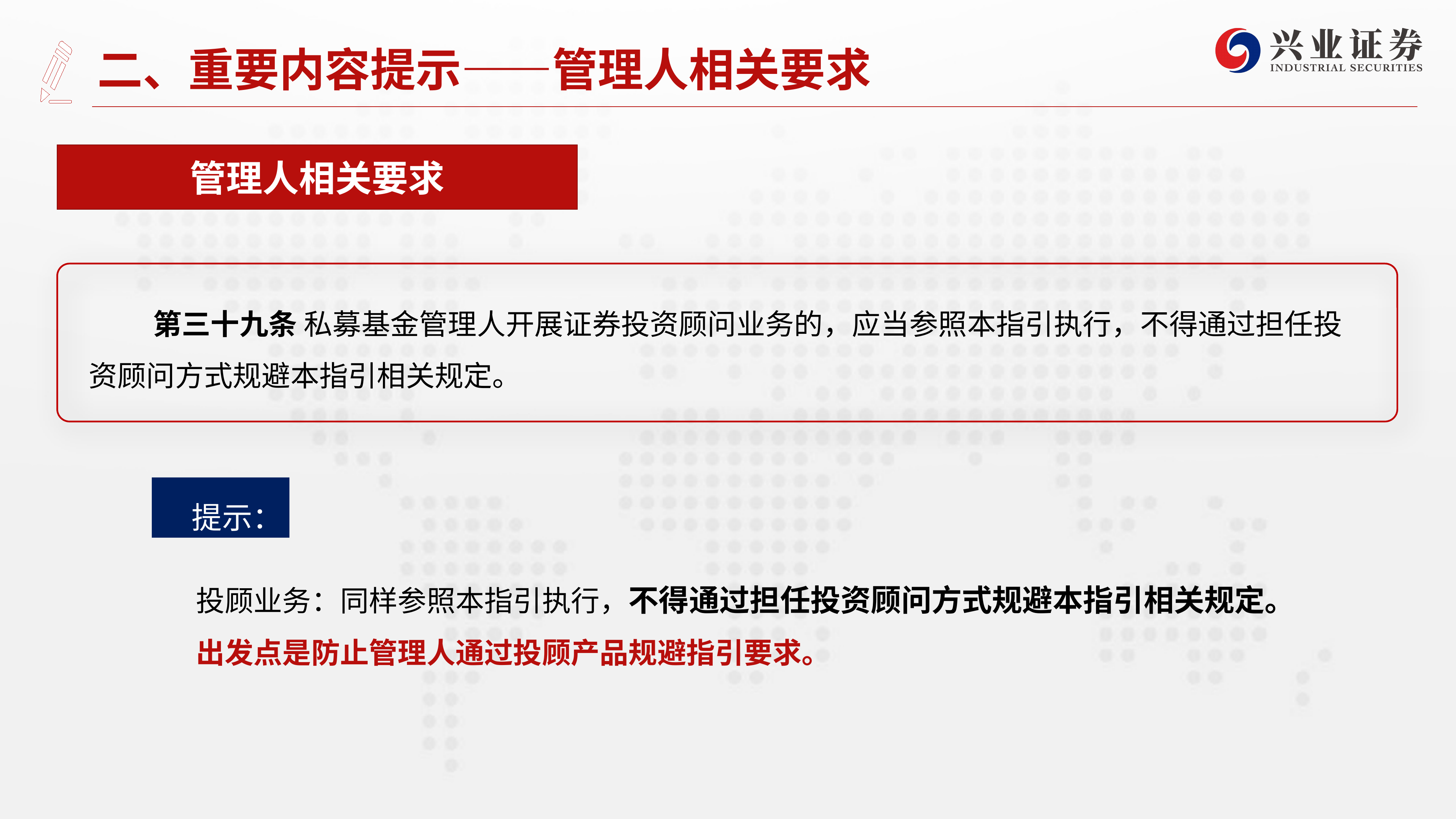

# 二、重要内容提示——管理人相关要求
管理人相关要求

第三十九条 私募基金管理人开展证券投资顾问业务的，应当参照本指引执行，不得通过担任投资顾问方式规避本指引相关规定。

    提示：
投顾业务：同样参照本指引执行，不得通过担任投资顾问方式规避本指引相关规定。
出发点是防止管理人通过投顾产品规避指引要求。